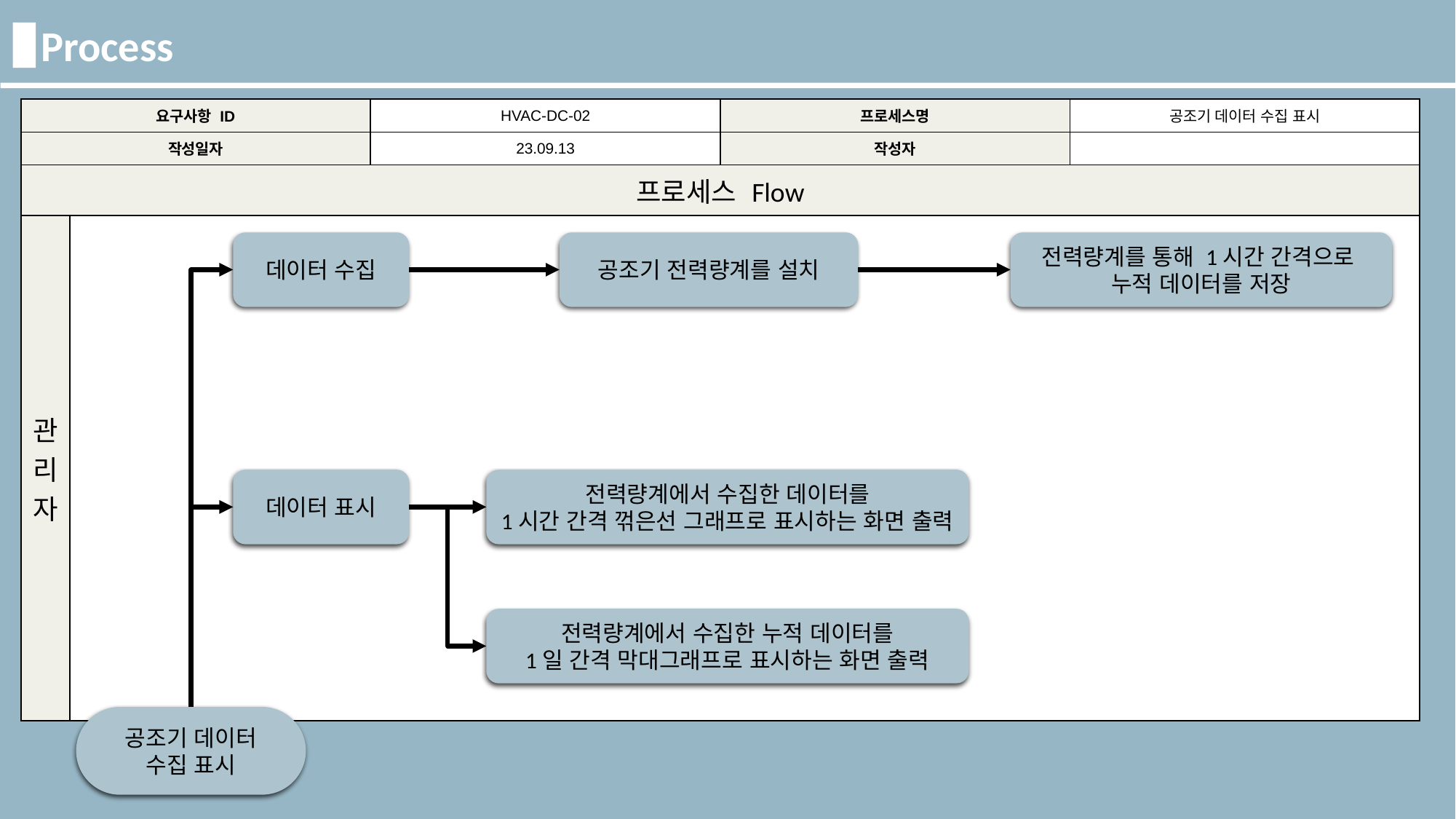

Process

| 요구사항 ID |  | HVAC-DC-02 | 프로세스명 | 공조기 데이터 수집 표시 |
| --- | --- | --- | --- | --- |
| 작성일자 |  | 23.09.13 | 작성자 |  |
| 프로세스 Flow |  |  |  |  |
| 관리자 |  |  |  |  |
전력량계를 통해 1시간 간격으로
누적 데이터를 저장
공조기 전력량계를 설치
데이터 수집
데이터 표시
전력량계에서 수집한 데이터를
1시간 간격 꺾은선 그래프로 표시하는 화면 출력
전력량계에서 수집한 누적 데이터를
1일 간격 막대그래프로 표시하는 화면 출력
공조기 데이터
수집 표시